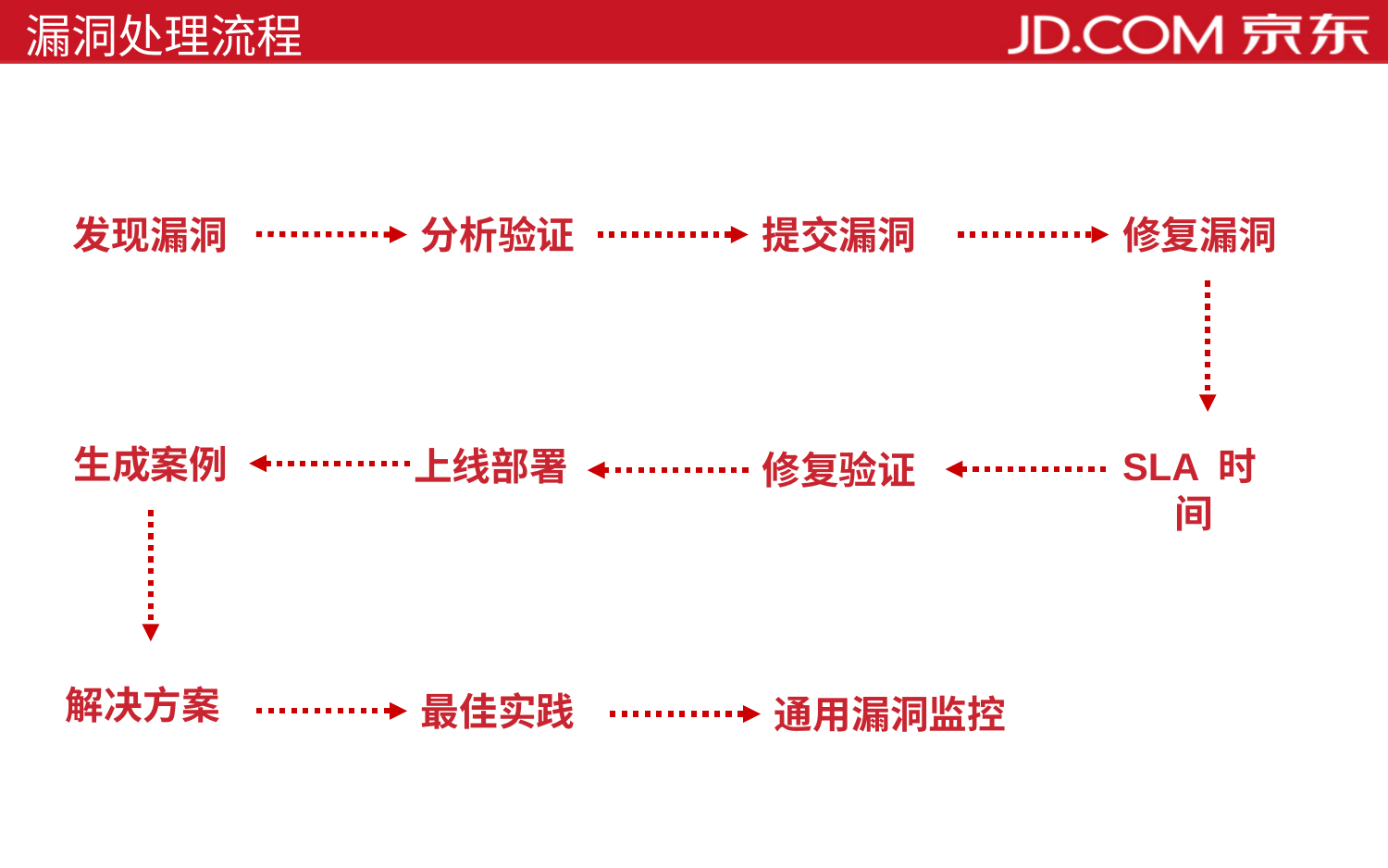

漏洞处理流程
发现漏洞
分析验证
提交漏洞
修复漏洞
生成案例
上线部署
SLA 时间
修复验证
解决方案
最佳实践
通用漏洞监控